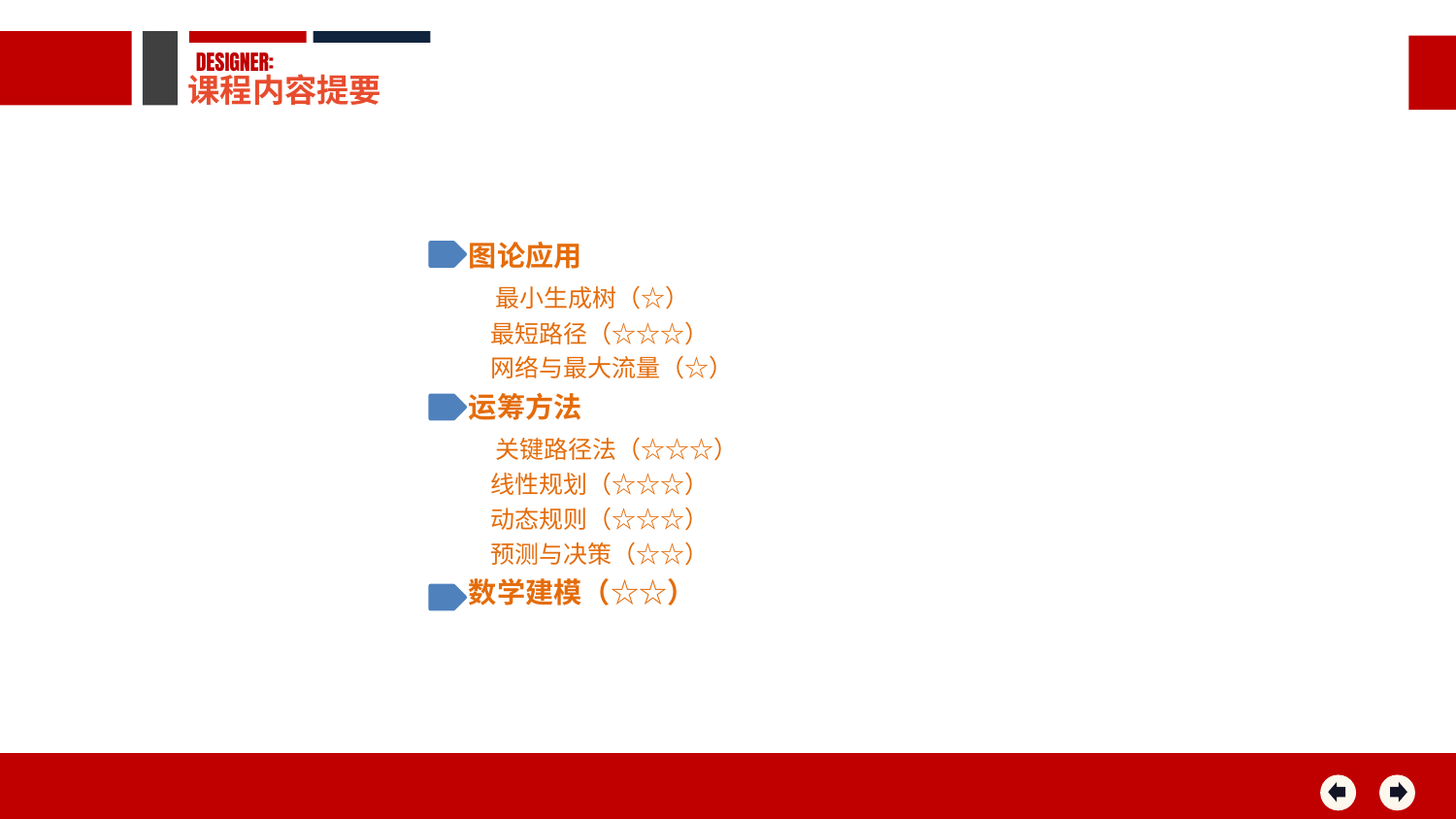

DESIGNER:
课程内容提要
图论应用
   最小生成树（☆）
   最短路径（☆☆☆）
   网络与最大流量（☆）
运筹方法
   关键路径法（☆☆☆）
   线性规划（☆☆☆）
   动态规则（☆☆☆）
   预测与决策（☆☆）
数学建模（☆☆）